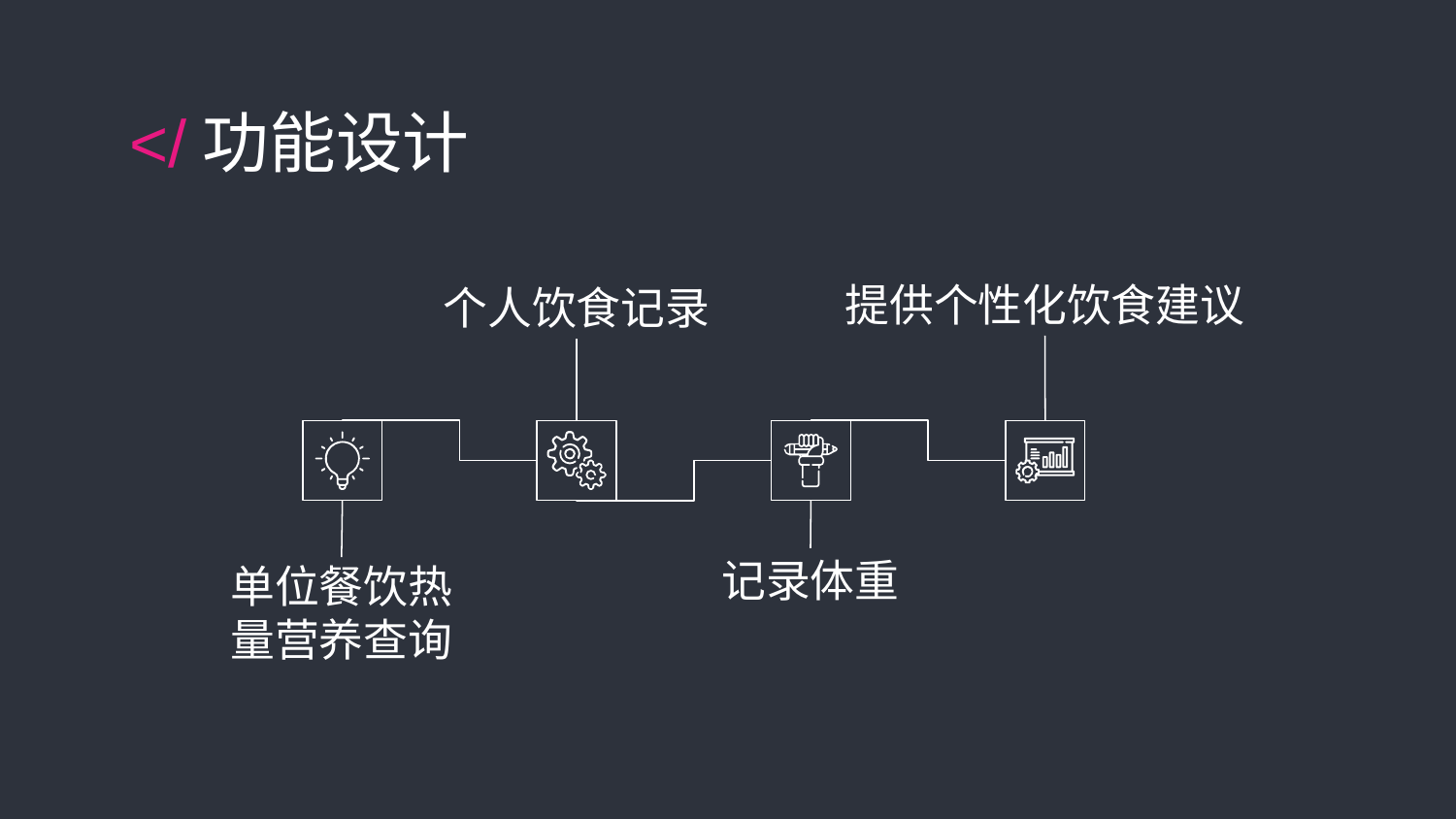

# </功能设计
提供个性化饮食建议
个人饮食记录

记录体重
单位餐饮热量营养查询